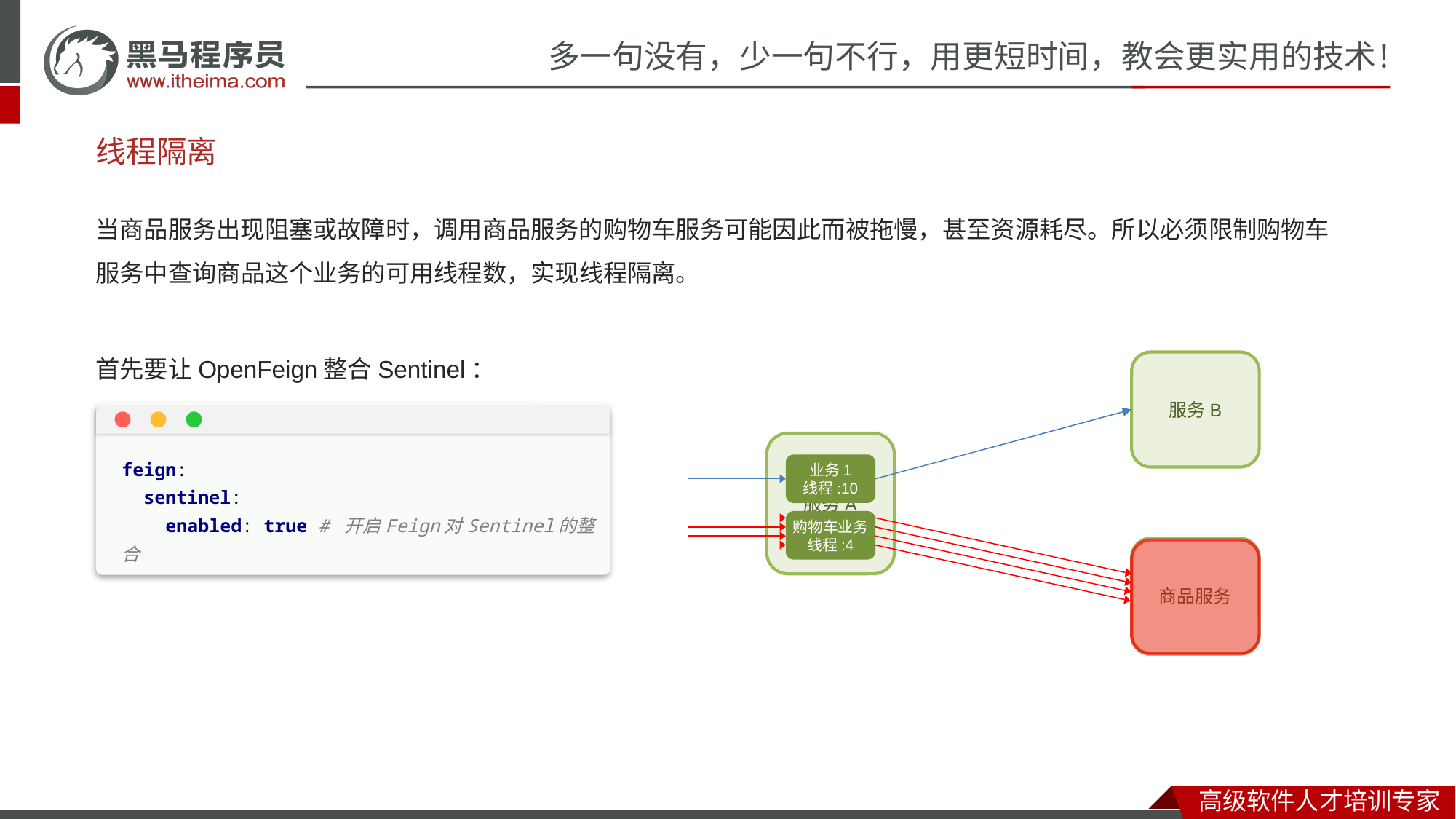

# 线程隔离
当商品服务出现阻塞或故障时，调用商品服务的购物车服务可能因此而被拖慢，甚至资源耗尽。所以必须限制购物车服务中查询商品这个业务的可用线程数，实现线程隔离。

首先要让OpenFeign整合Sentinel：
服务B

feign:
  sentinel:
    enabled: true # 开启Feign对Sentinel的整合
服务A
业务1
线程:10
购物车业务
线程:4
商品服务